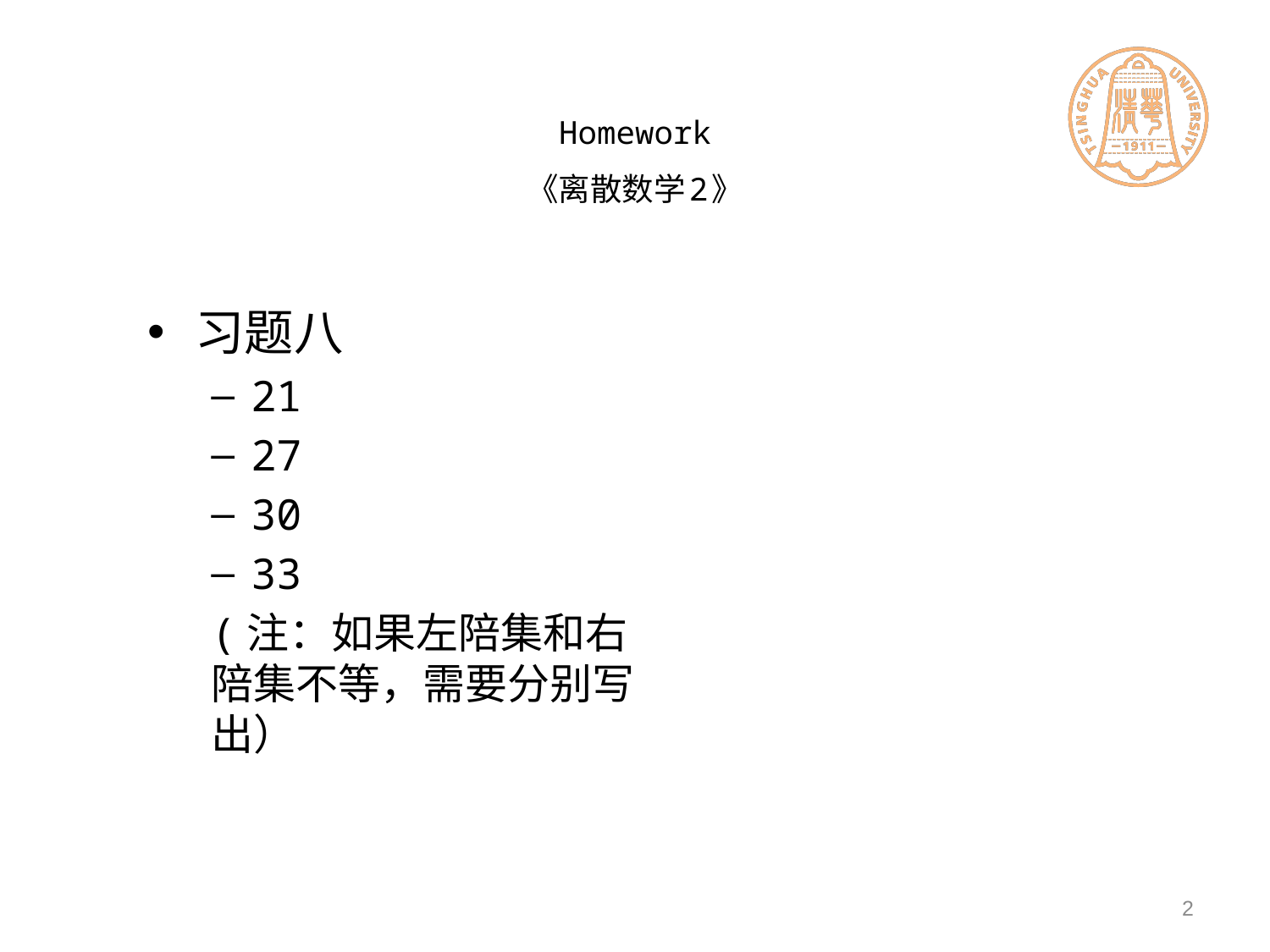

# Homework 《离散数学2》

习题八
21
27
30
33
(注：如果左陪集和右陪集不等，需要分别写出）

2